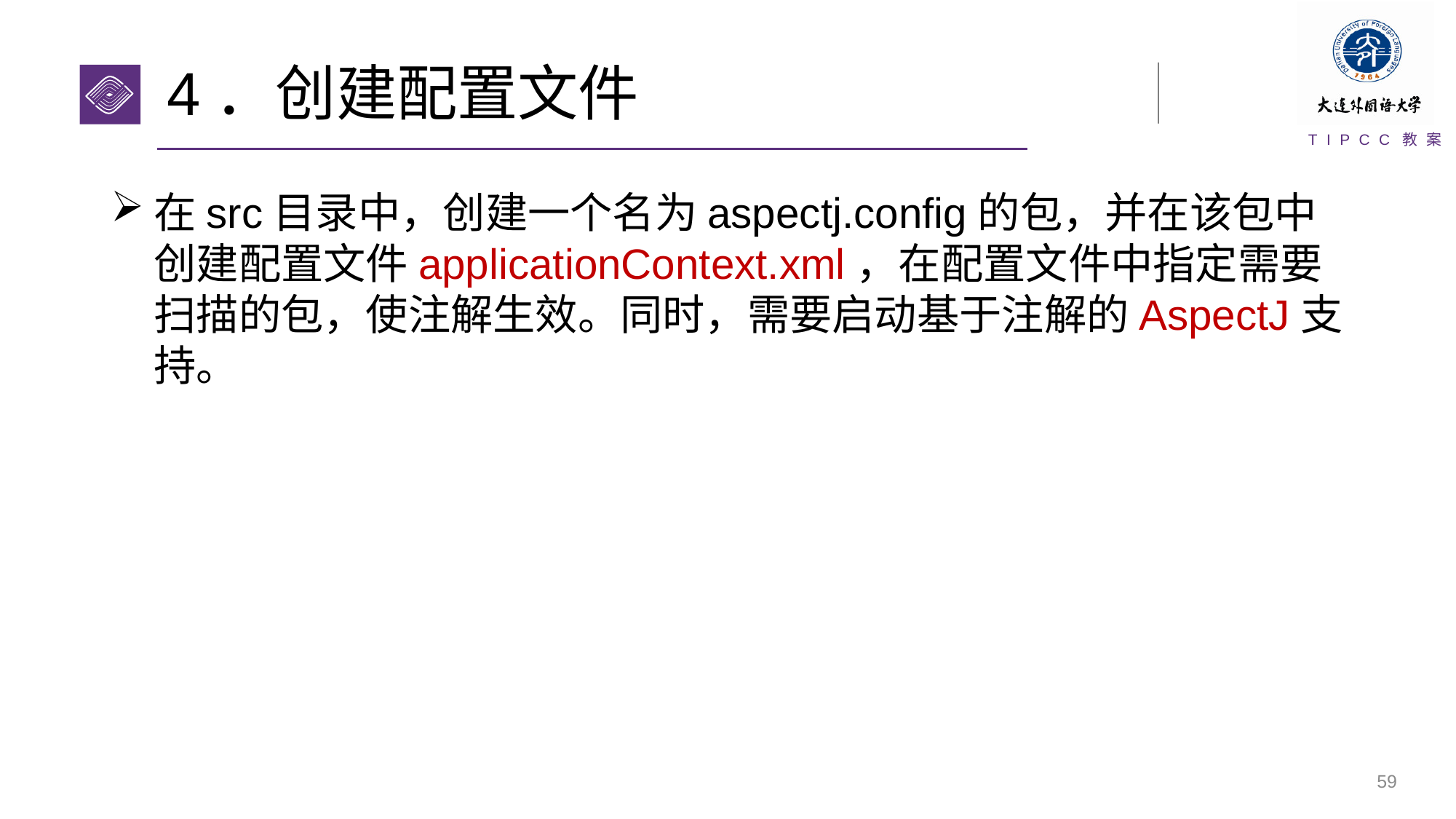

# 4．创建配置文件
在src目录中，创建一个名为aspectj.config的包，并在该包中创建配置文件applicationContext.xml，在配置文件中指定需要扫描的包，使注解生效。同时，需要启动基于注解的AspectJ支持。
59